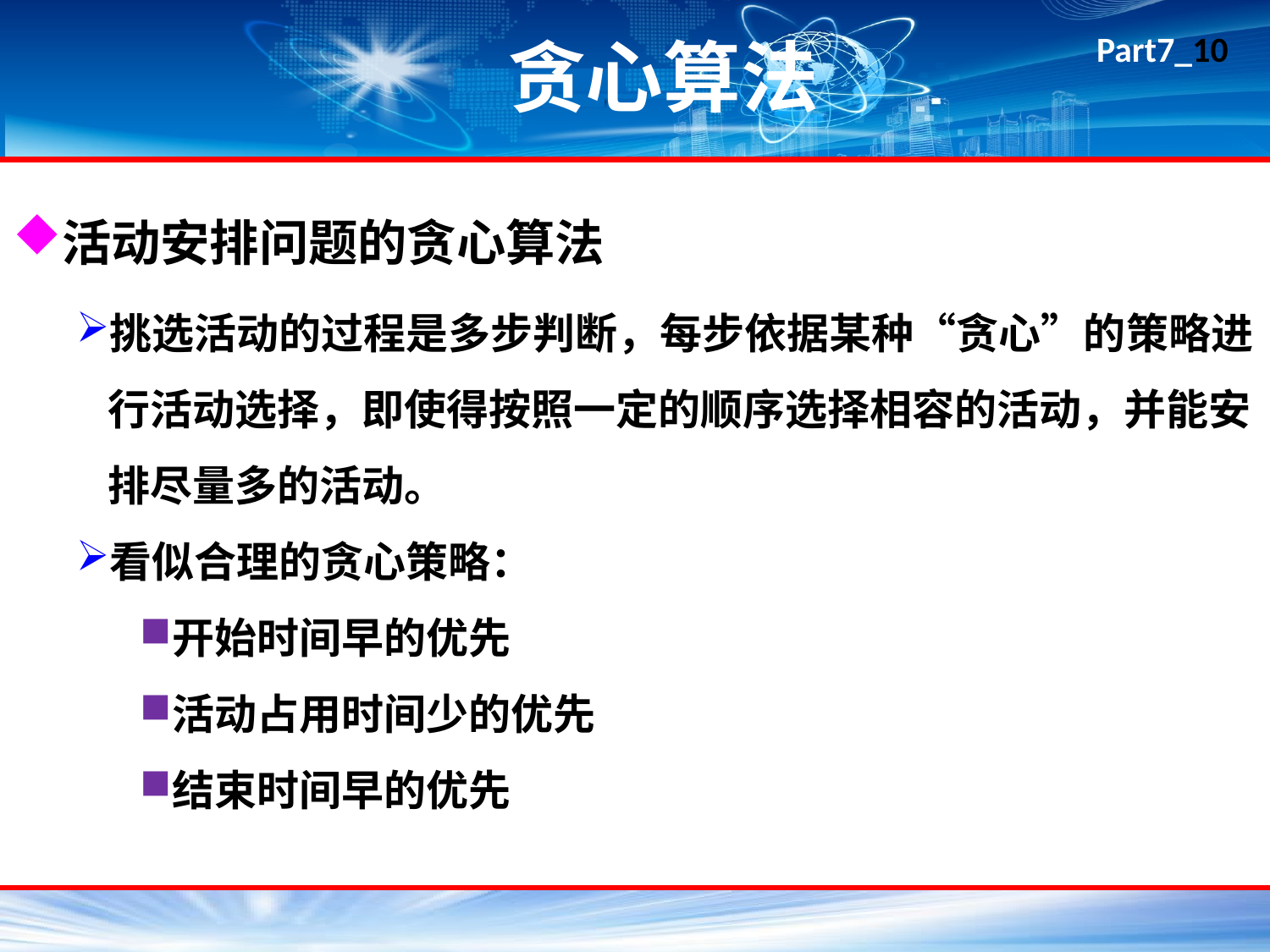

# 贪心算法
活动安排问题的贪心算法
挑选活动的过程是多步判断，每步依据某种“贪心”的策略进行活动选择，即使得按照一定的顺序选择相容的活动，并能安排尽量多的活动。
看似合理的贪心策略：
开始时间早的优先
活动占用时间少的优先
结束时间早的优先